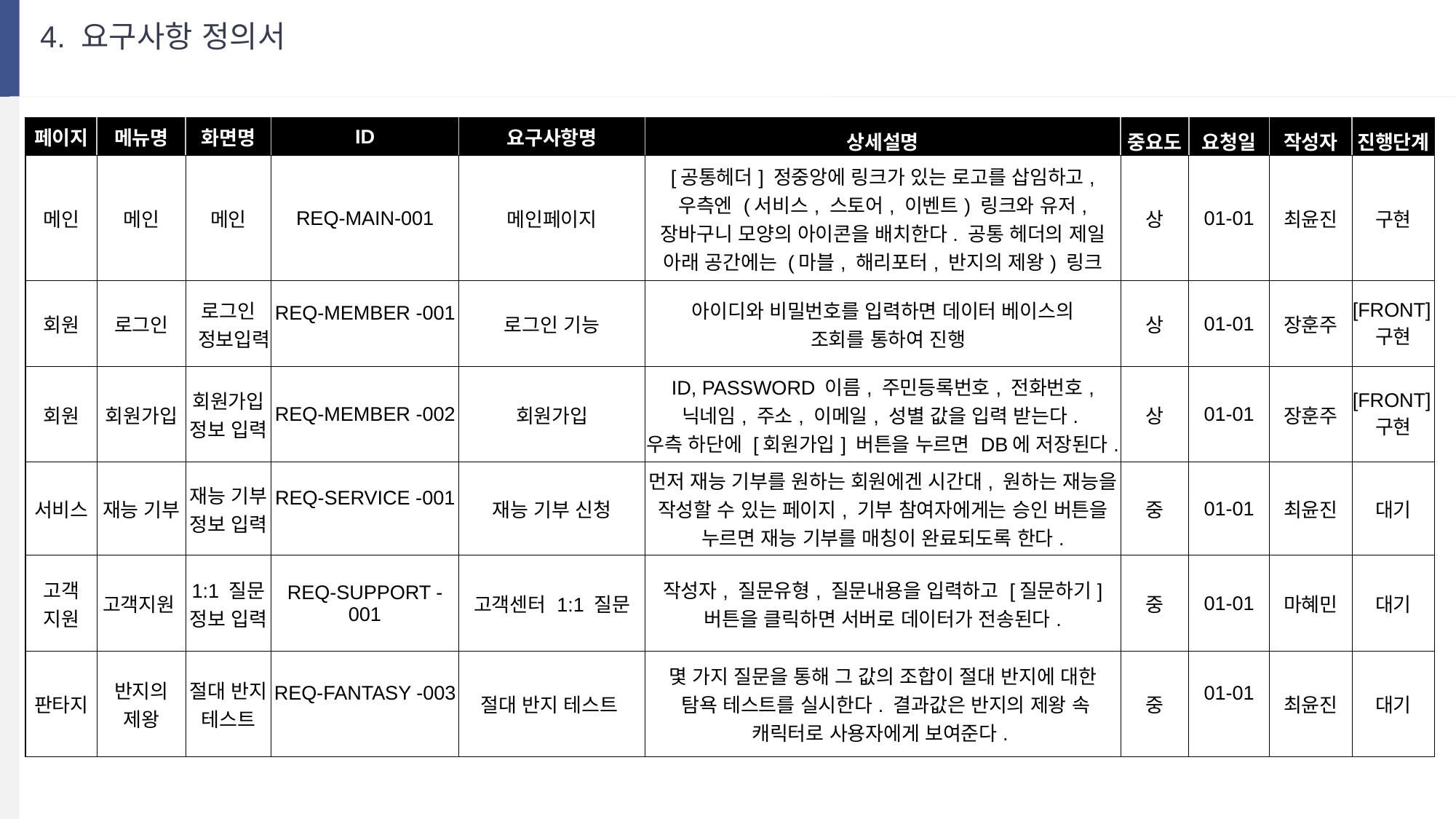

4. 요구사항 정의서

| 페이지 | 메뉴명 | 화면명 | ID | 요구사항명 | 상세설명 | 중요도 | 요청일 | 작성자 | 진행단계 |
| --- | --- | --- | --- | --- | --- | --- | --- | --- | --- |
| 메인 | 메인 | 메인 | REQ-MAIN-001 | 메인페이지 | [공통헤더] 정중앙에 링크가 있는 로고를 삽임하고, 우측엔 (서비스, 스토어, 이벤트) 링크와 유저, 장바구니 모양의 아이콘을 배치한다. 공통 헤더의 제일 아래 공간에는 (마블, 해리포터, 반지의 제왕) 링크 | 상 | 01-01 | 최윤진 | 구현 |
| 회원 | 로그인 | 로그인 정보입력 | REQ-MEMBER -001 | 로그인 기능 | 아이디와 비밀번호를 입력하면 데이터 베이스의 조회를 통하여 진행 | 상 | 01-01 | 장훈주 | [FRONT]구현 |
| 회원 | 회원가입 | 회원가입정보 입력 | REQ-MEMBER -002 | 회원가입 | ID, PASSWORD 이름, 주민등록번호, 전화번호, 닉네임, 주소, 이메일, 성별 값을 입력 받는다. 우측 하단에 [회원가입] 버튼을 누르면 DB에 저장된다. | 상 | 01-01 | 장훈주 | [FRONT]구현 |
| 서비스 | 재능 기부 | 재능 기부 정보 입력 | REQ-SERVICE -001 | 재능 기부 신청 | 먼저 재능 기부를 원하는 회원에겐 시간대, 원하는 재능을 작성할 수 있는 페이지, 기부 참여자에게는 승인 버튼을 누르면 재능 기부를 매칭이 완료되도록 한다. | 중 | 01-01 | 최윤진 | 대기 |
| 고객 지원 | 고객지원 | 1:1 질문 정보 입력 | REQ-SUPPORT -001 | 고객센터 1:1 질문 | 작성자, 질문유형, 질문내용을 입력하고 [질문하기] 버튼을 클릭하면 서버로 데이터가 전송된다. | 중 | 01-01 | 마혜민 | 대기 |
| 판타지 | 반지의 제왕 | 절대 반지 테스트 | REQ-FANTASY -003 | 절대 반지 테스트 | 몇 가지 질문을 통해 그 값의 조합이 절대 반지에 대한 탐욕 테스트를 실시한다. 결과값은 반지의 제왕 속 캐릭터로 사용자에게 보여준다. | 중 | 01-01 | 최윤진 | 대기 |